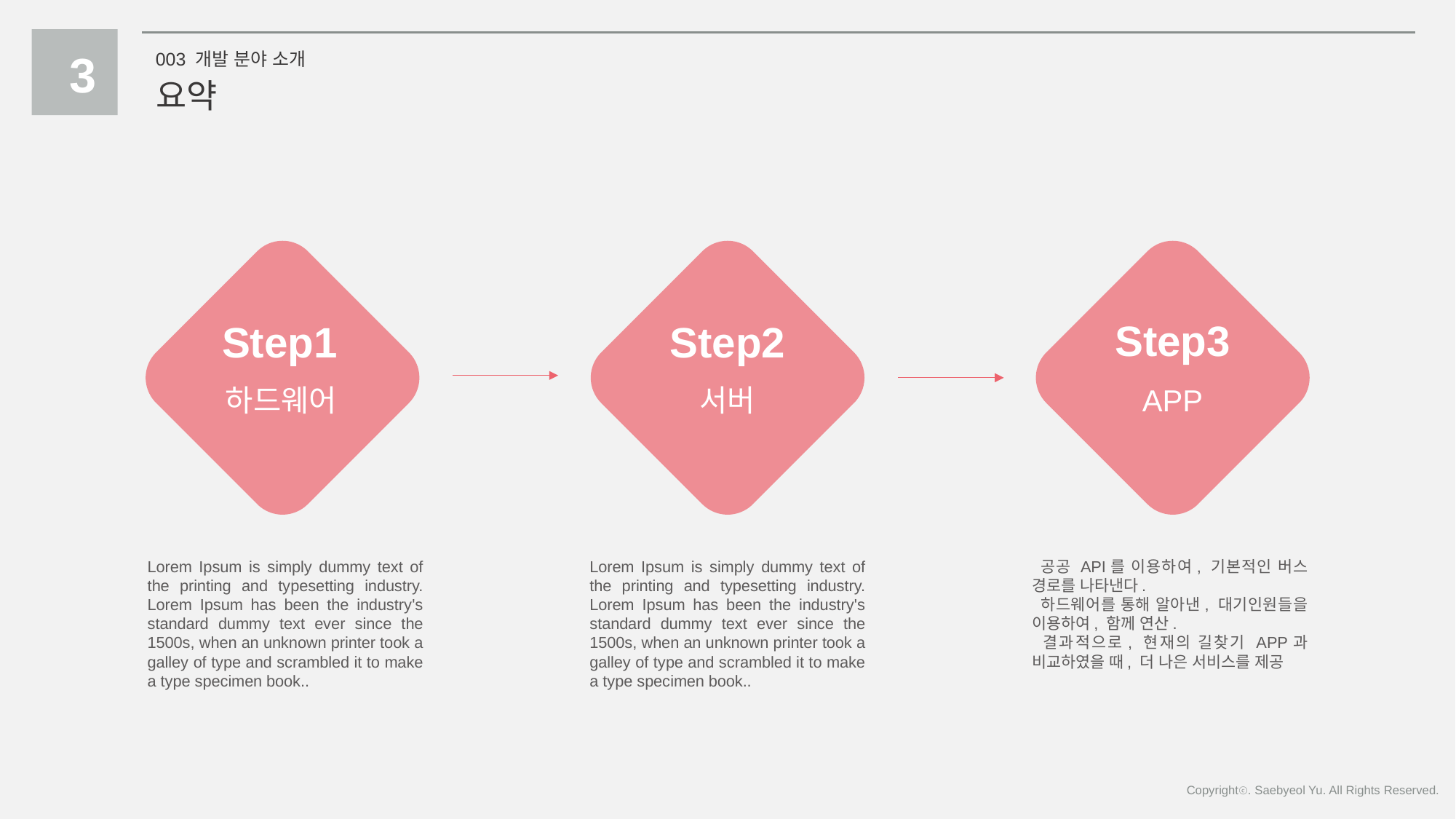

3
003 개발 분야 소개
요약

Step3
Step1
Step2
하드웨어
서버
APP
Lorem Ipsum is simply dummy text of the printing and typesetting industry. Lorem Ipsum has been the industry's standard dummy text ever since the 1500s, when an unknown printer took a galley of type and scrambled it to make a type specimen book..

Lorem Ipsum is simply dummy text of the printing and typesetting industry. Lorem Ipsum has been the industry's standard dummy text ever since the 1500s, when an unknown printer took a galley of type and scrambled it to make a type specimen book..

 공공 API를 이용하여, 기본적인 버스 경로를 나타낸다.
 하드웨어를 통해 알아낸, 대기인원들을 이용하여, 함께 연산.
 결과적으로, 현재의 길찾기 APP과 비교하였을 때, 더 나은 서비스를 제공